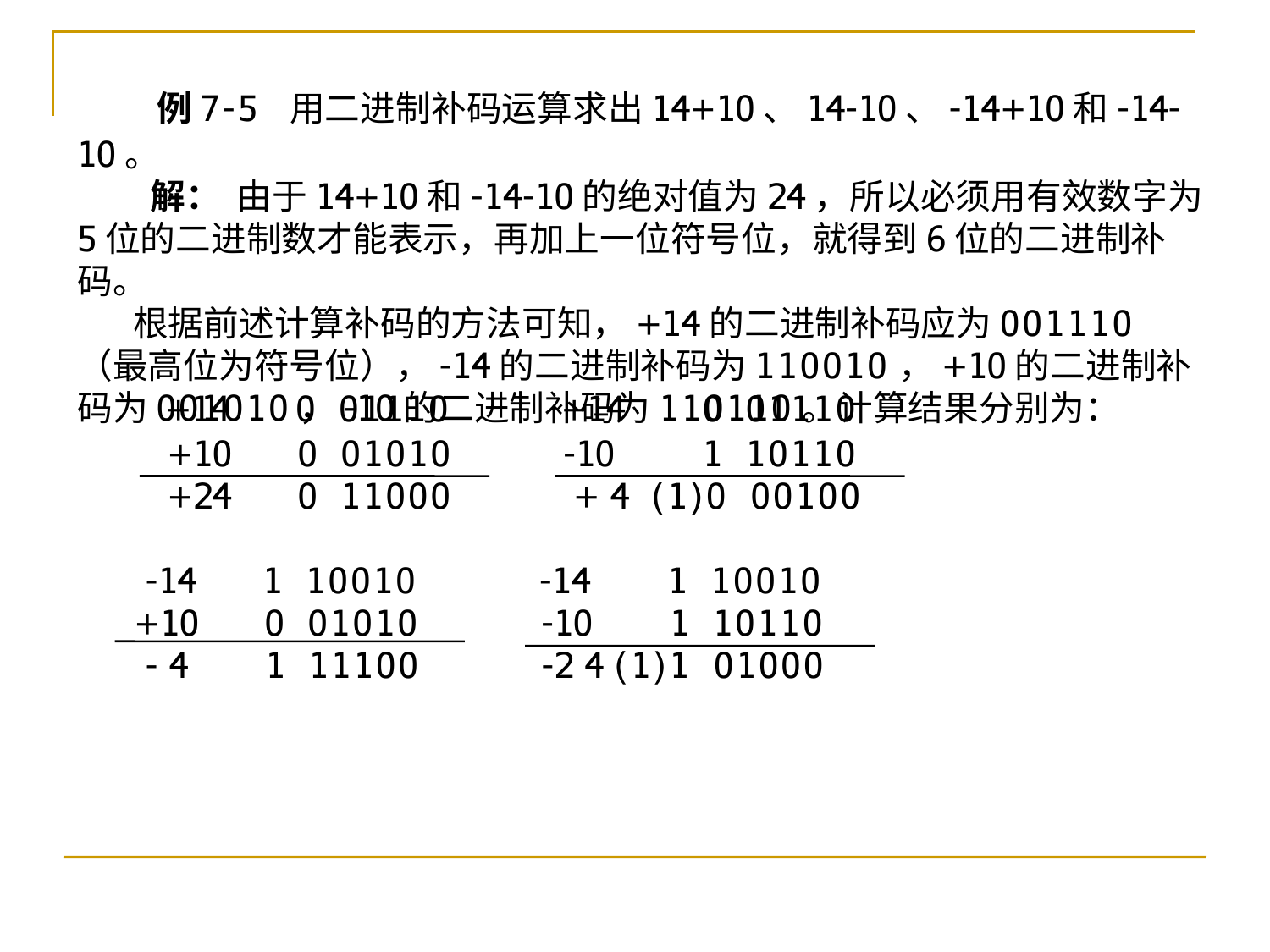

例7-5  用二进制补码运算求出14+10、14-10、-14+10和-14-10。
        解：  由于14+10和-14-10的绝对值为24，所以必须用有效数字为5位的二进制数才能表示，再加上一位符号位，就得到6位的二进制补码。
      根据前述计算补码的方法可知，+14的二进制补码应为001110（最高位为符号位），-14的二进制补码为110010，+10的二进制补码为001010，-10的二进制补码为110110。计算结果分别为：
       +14      0  01110          +14       0  01110
          +10      0  01010          -10        1  10110
          +24      0  11000           + 4  (1)0  00100

        -14      1  10010           -14       1  10010
       +10      0  01010           -10       1  10110
        - 4       1  11100           -2 4 (1)1  01000